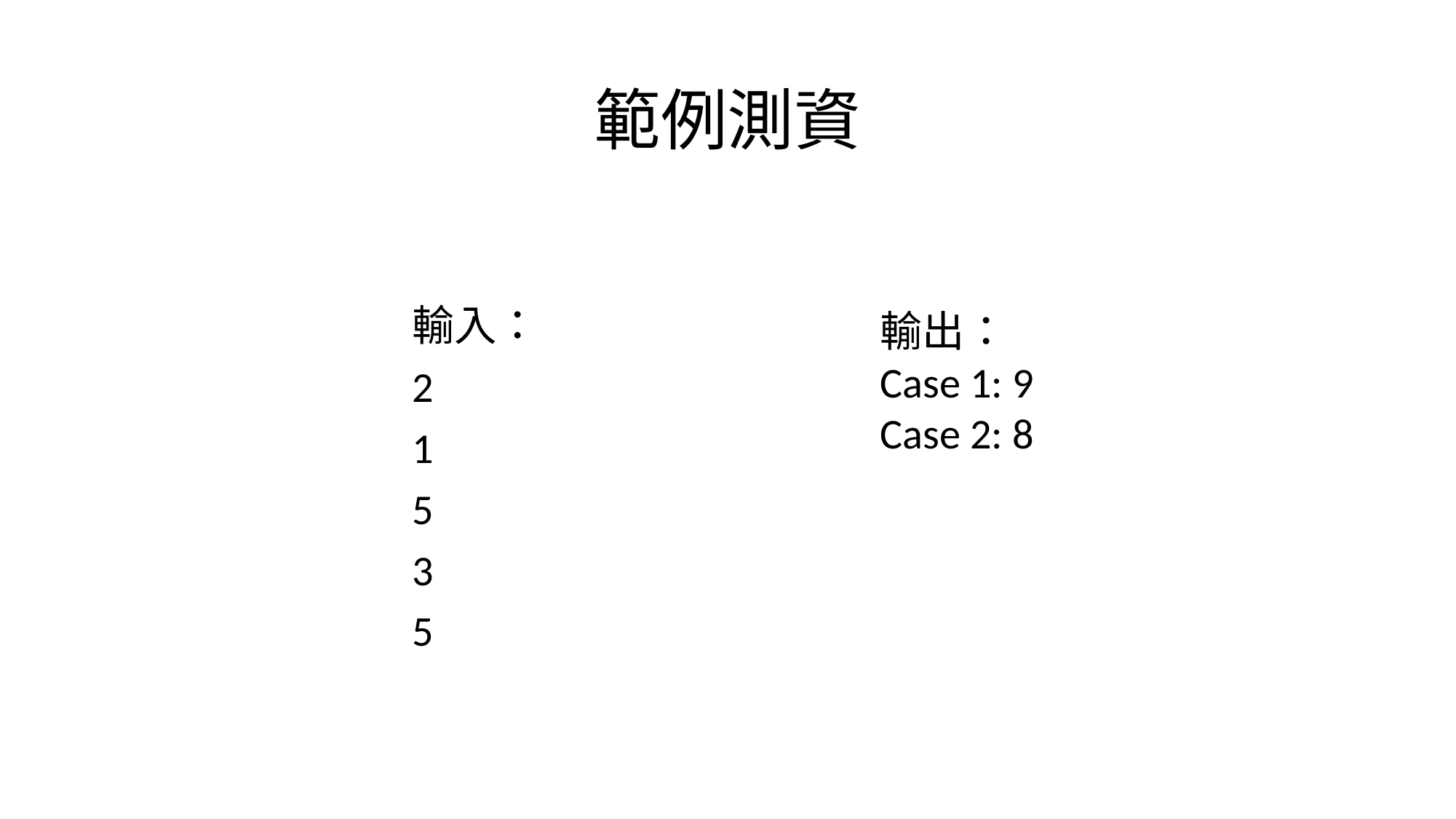

# 範例測資
輸入：
2
1
5
3
5
輸出：
Case 1: 9
Case 2: 8